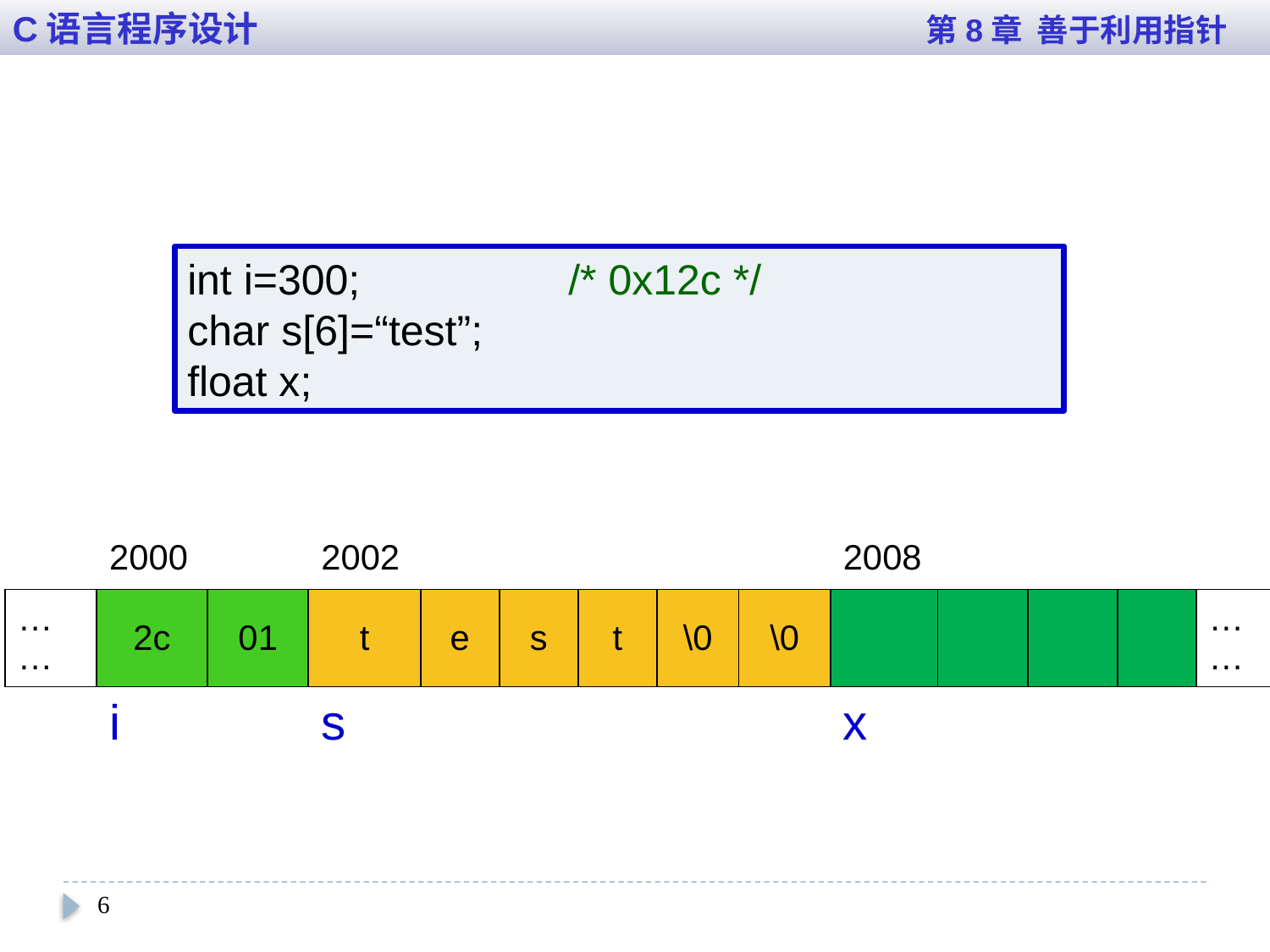

C语言程序设计                                                                                   第8章  善于利用指针
int i=300;		/* 0x12c */
char s[6]=“test”;
float x;
|  | 2000 |  | 2002 |  |  |  |  |  | 2008 |  |  |  |  |
| --- | --- | --- | --- | --- | --- | --- | --- | --- | --- | --- | --- | --- | --- |
| …… | 2c | 01 | t | e | s | t | \0 | \0 |  |  |  |  | …… |
|  | i |  | s |  |  |  |  |  | x |  |  |  |  |
6